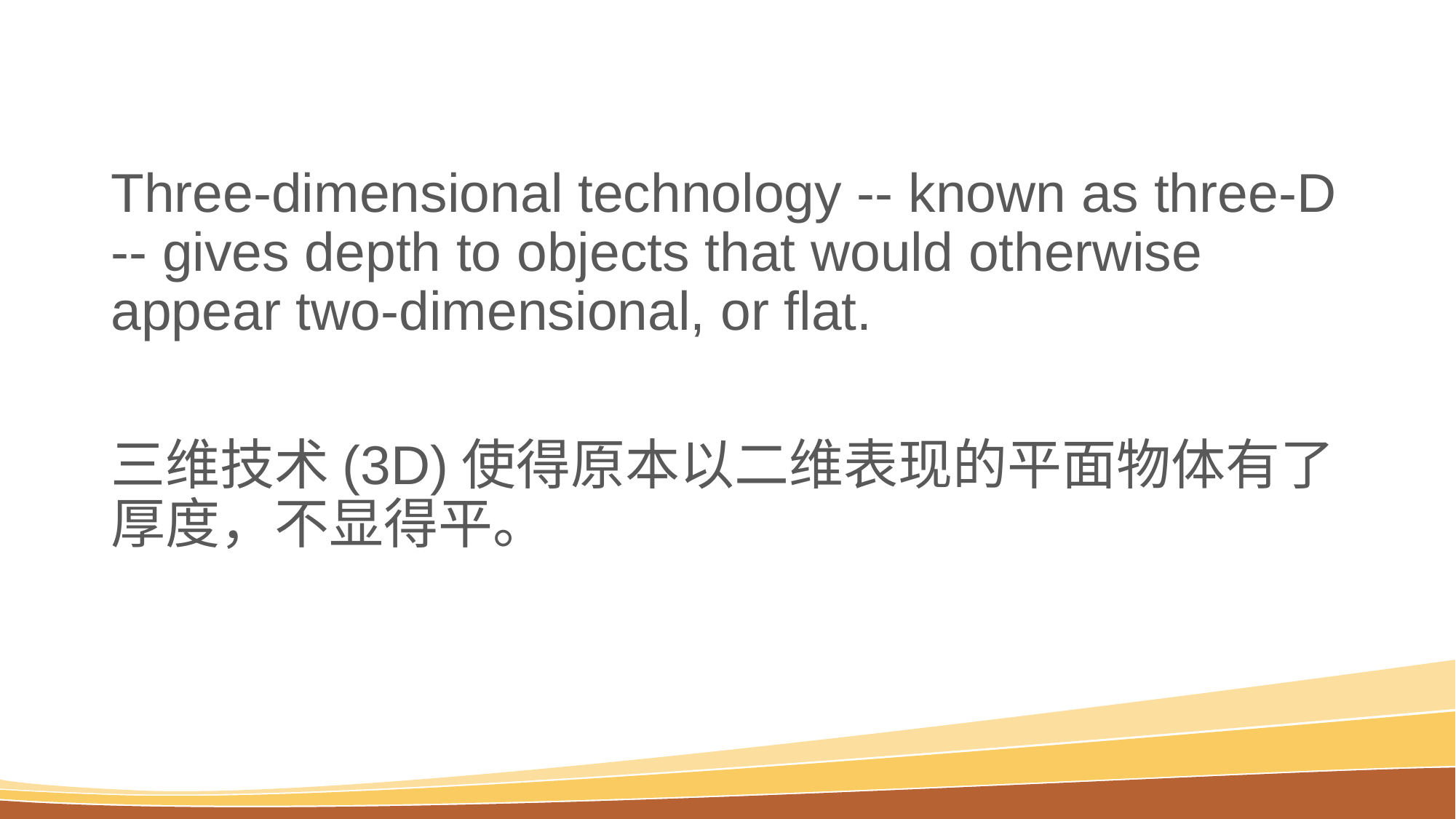

#
Three-dimensional technology -- known as three-D -- gives depth to objects that would otherwise appear two-dimensional, or flat.

三维技术(3D)使得原本以二维表现的平面物体有了厚度，不显得平。